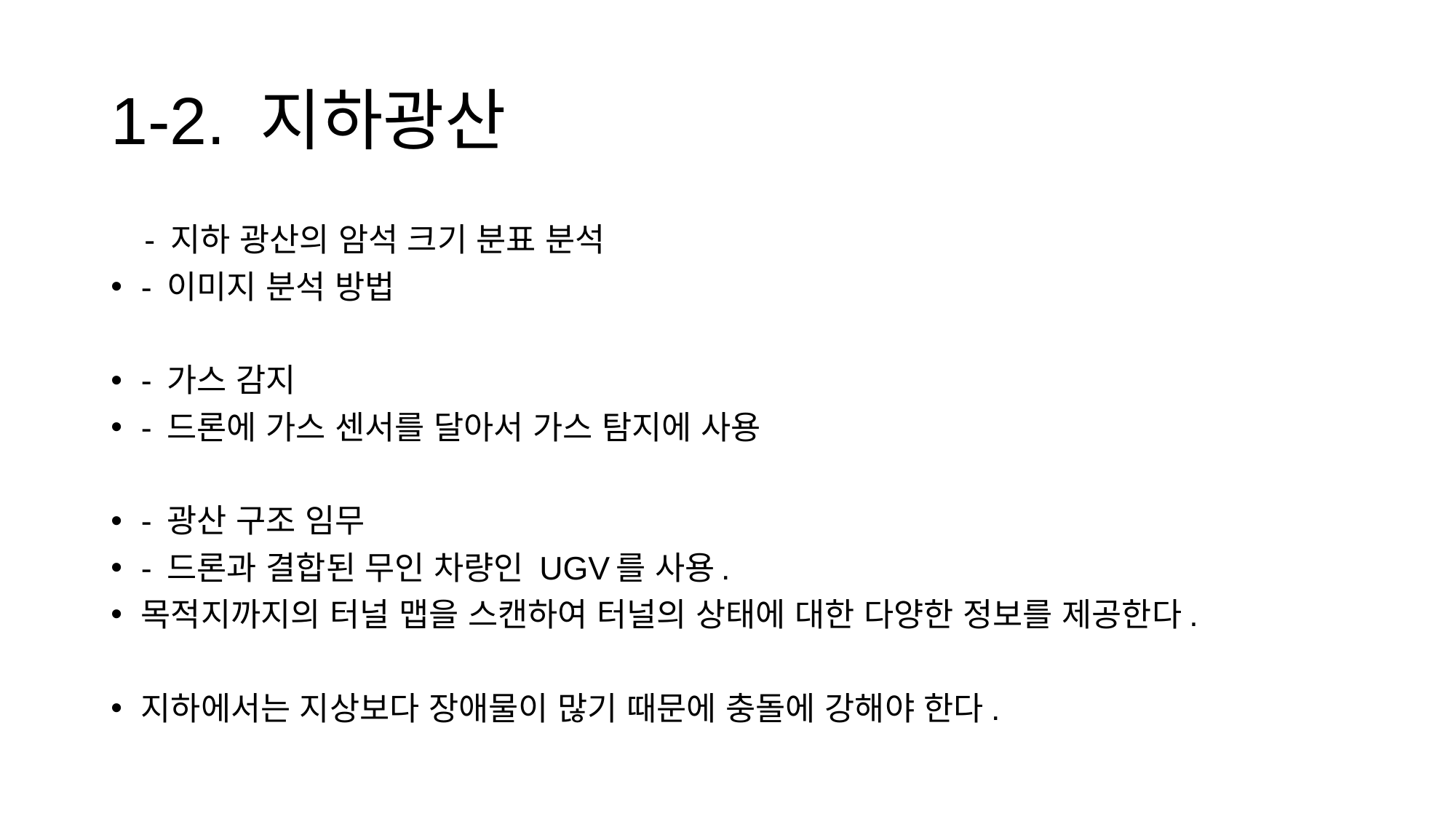

# 1-2. 지하광산
- 지하 광산의 암석 크기 분표 분석
		- 이미지 분석 방법

	- 가스 감지
		- 드론에 가스 센서를 달아서 가스 탐지에 사용

	- 광산 구조 임무
		- 드론과 결합된 무인 차량인 UGV를 사용.
		목적지까지의 터널 맵을 스캔하여 터널의 상태에 대한 다양한 정보를 제공한다.

	지하에서는 지상보다 장애물이 많기 때문에 충돌에 강해야 한다.